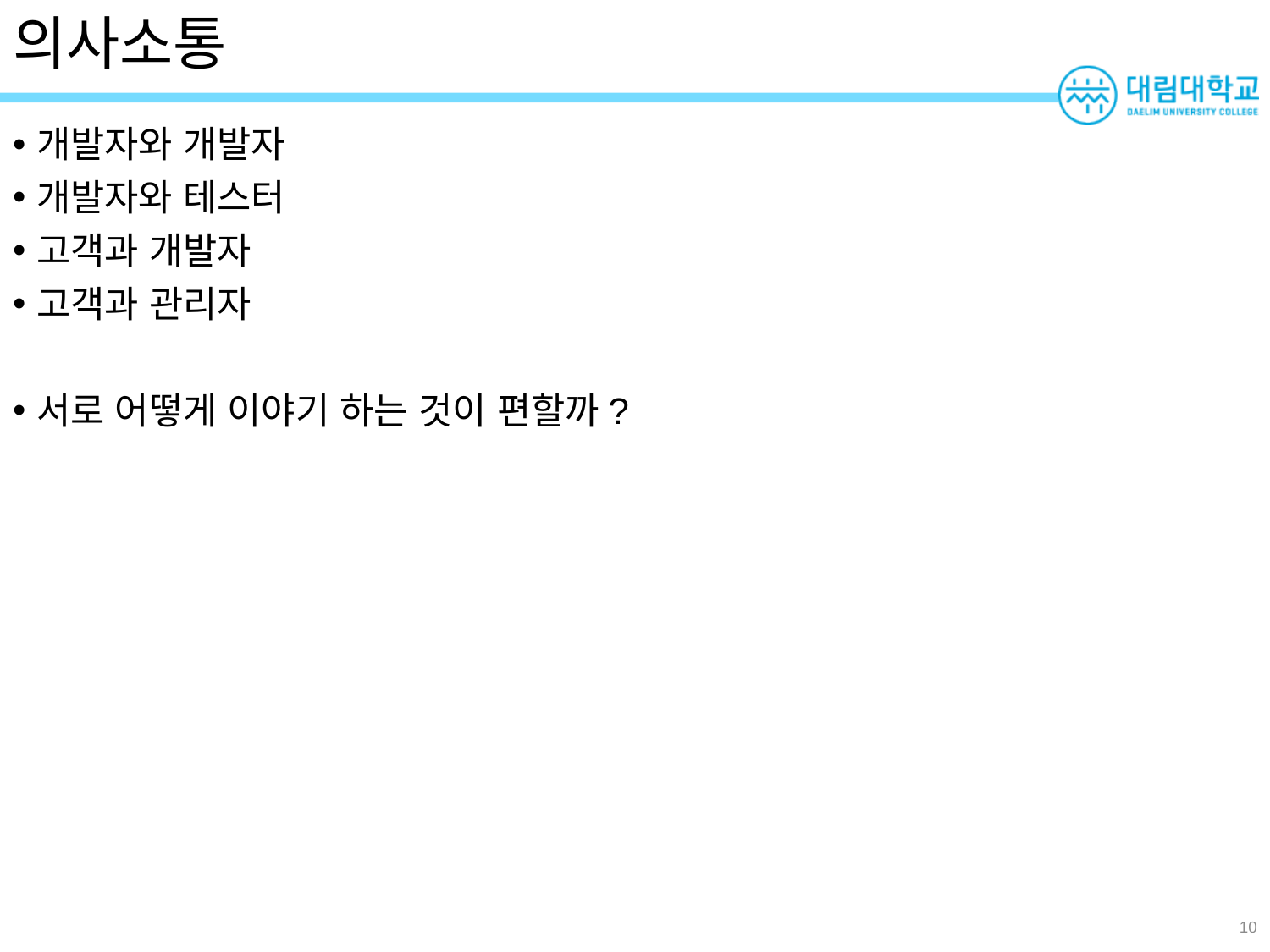

# 의사소통
개발자와 개발자
개발자와 테스터
고객과 개발자
고객과 관리자

서로 어떻게 이야기 하는 것이 편할까?
10